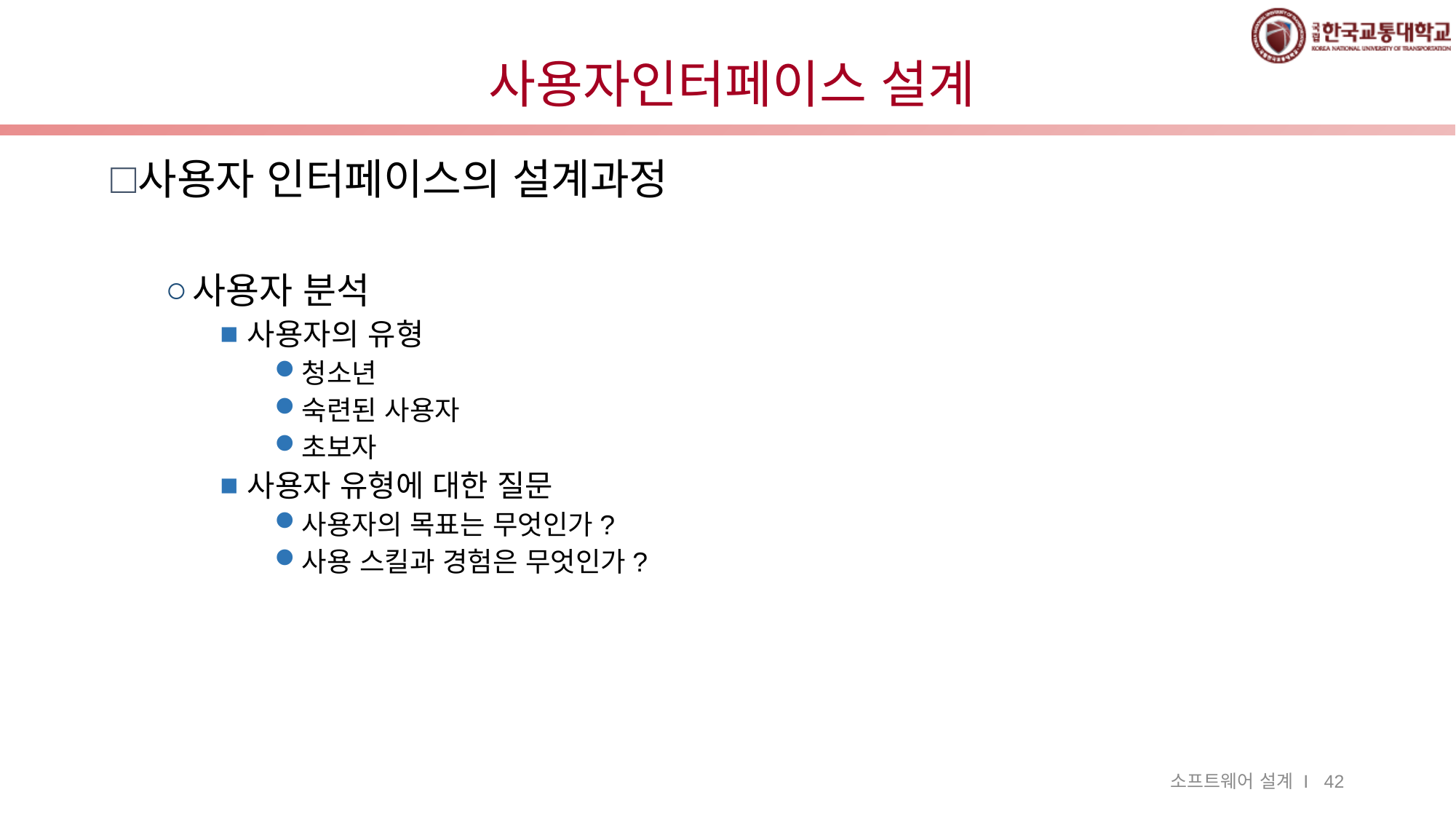

# 사용자인터페이스 설계
사용자 인터페이스의 설계과정

사용자 분석
사용자의 유형
청소년
숙련된 사용자
초보자
사용자 유형에 대한 질문
사용자의 목표는 무엇인가?
사용 스킬과 경험은 무엇인가?
소프트웨어 설계 I   42